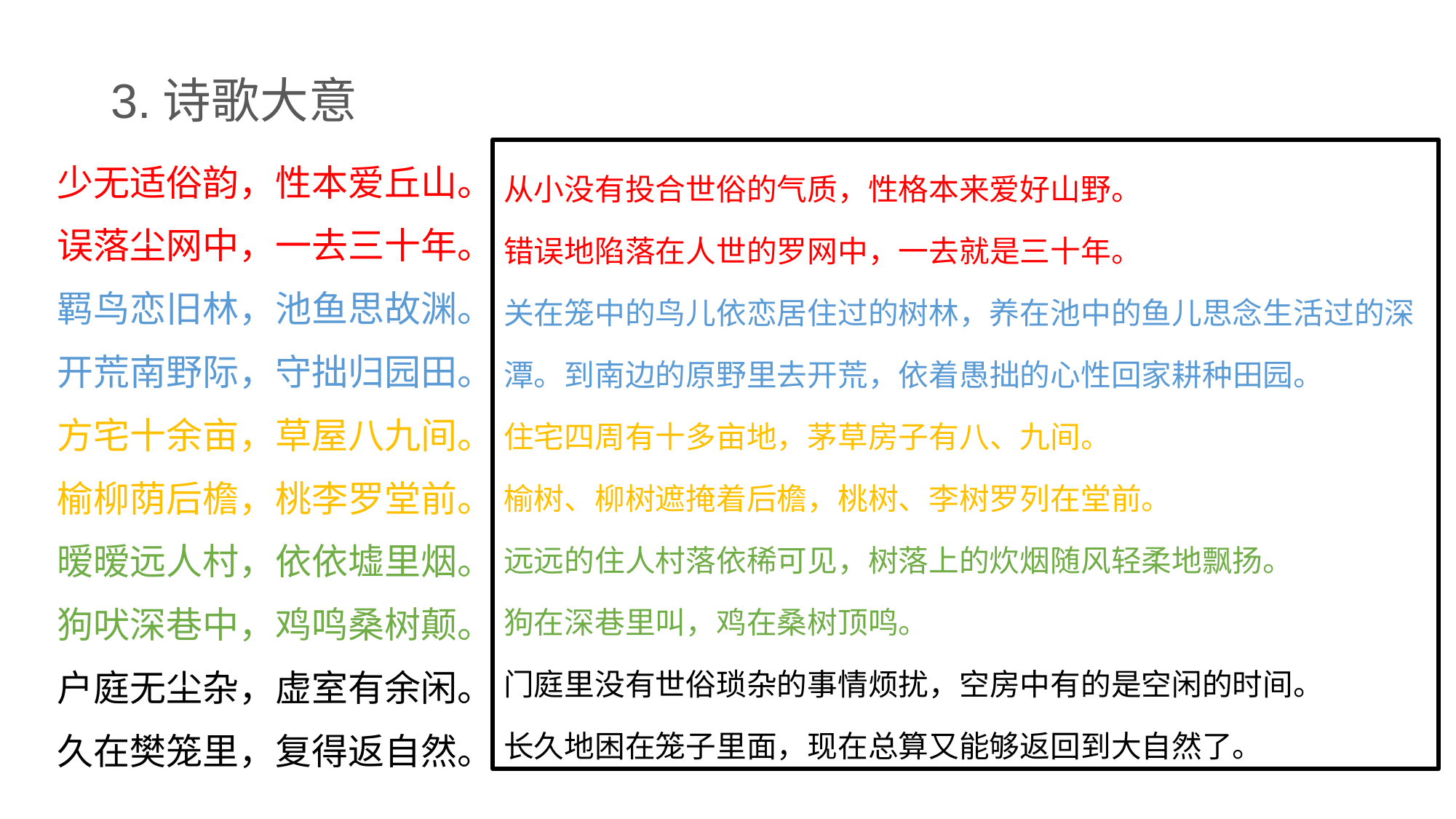

# 3.诗歌大意
从小没有投合世俗的气质，性格本来爱好山野。
错误地陷落在人世的罗网中，一去就是三十年。
关在笼中的鸟儿依恋居住过的树林，养在池中的鱼儿思念生活过的深潭。到南边的原野里去开荒，依着愚拙的心性回家耕种田园。
住宅四周有十多亩地，茅草房子有八、九间。
榆树、柳树遮掩着后檐，桃树、李树罗列在堂前。
远远的住人村落依稀可见，树落上的炊烟随风轻柔地飘扬。
狗在深巷里叫，鸡在桑树顶鸣。
门庭里没有世俗琐杂的事情烦扰，空房中有的是空闲的时间。
长久地困在笼子里面，现在总算又能够返回到大自然了。
少无适俗韵，性本爱丘山。
误落尘网中，一去三十年。
羁鸟恋旧林，池鱼思故渊。
开荒南野际，守拙归园田。
方宅十余亩，草屋八九间。
榆柳荫后檐，桃李罗堂前。
暧暧远人村，依依墟里烟。
狗吠深巷中，鸡鸣桑树颠。
户庭无尘杂，虚室有余闲。
久在樊笼里，复得返自然。